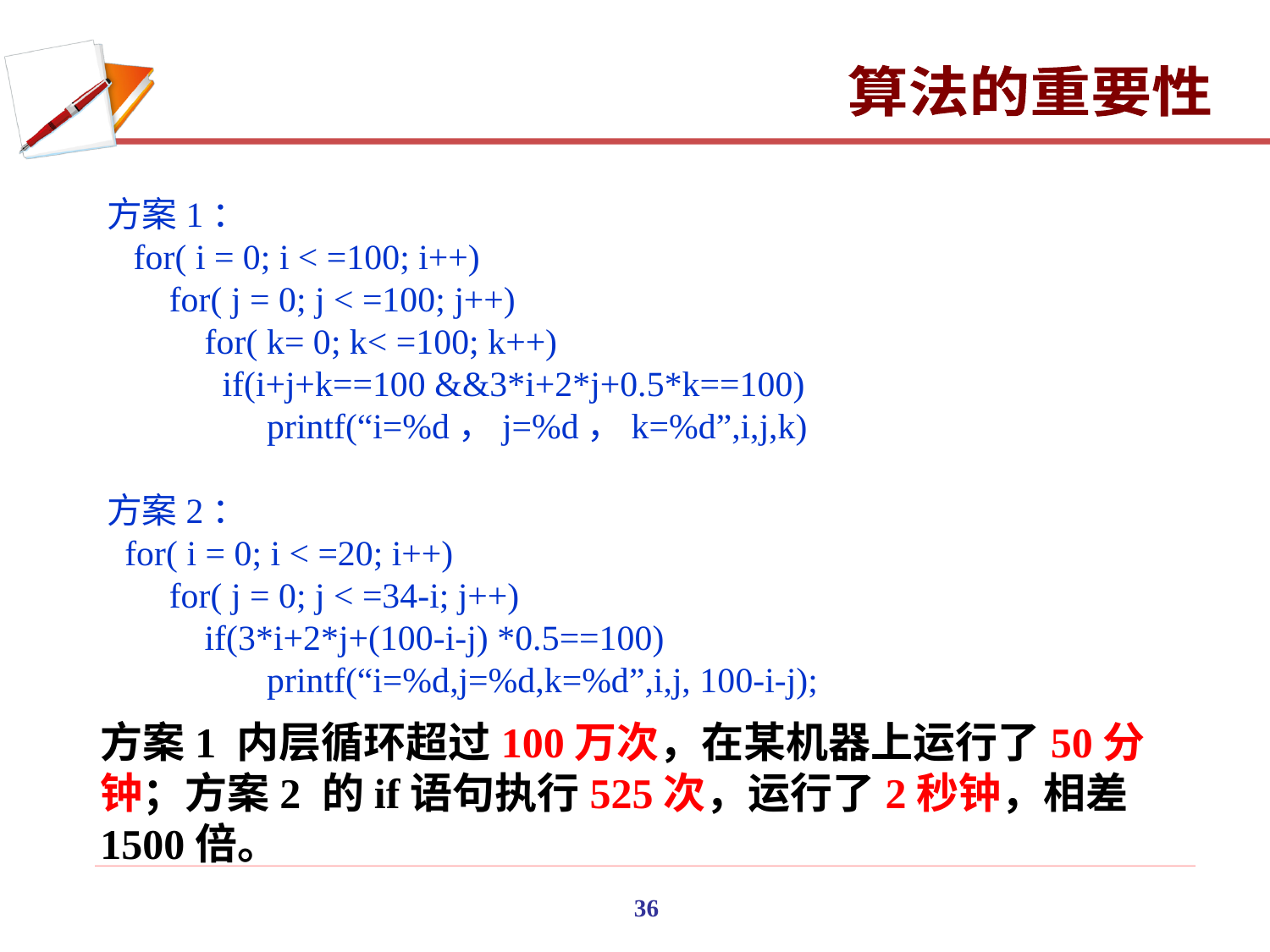

算法的重要性
方案1：
   for( i = 0; i < =100; i++)
       for( j = 0; j < =100; j++)
           for( k= 0; k< =100; k++)
             if(i+j+k==100 &&3*i+2*j+0.5*k==100)
                  printf(“i=%d，j=%d，k=%d”,i,j,k)

方案2：
  for( i = 0; i < =20; i++)
       for( j = 0; j < =34-i; j++)
           if(3*i+2*j+(100-i-j) *0.5==100)
                  printf(“i=%d,j=%d,k=%d”,i,j, 100-i-j);

方案1 内层循环超过100万次，在某机器上运行了50分钟；方案2 的if语句执行525次，运行了2秒钟，相差1500倍。